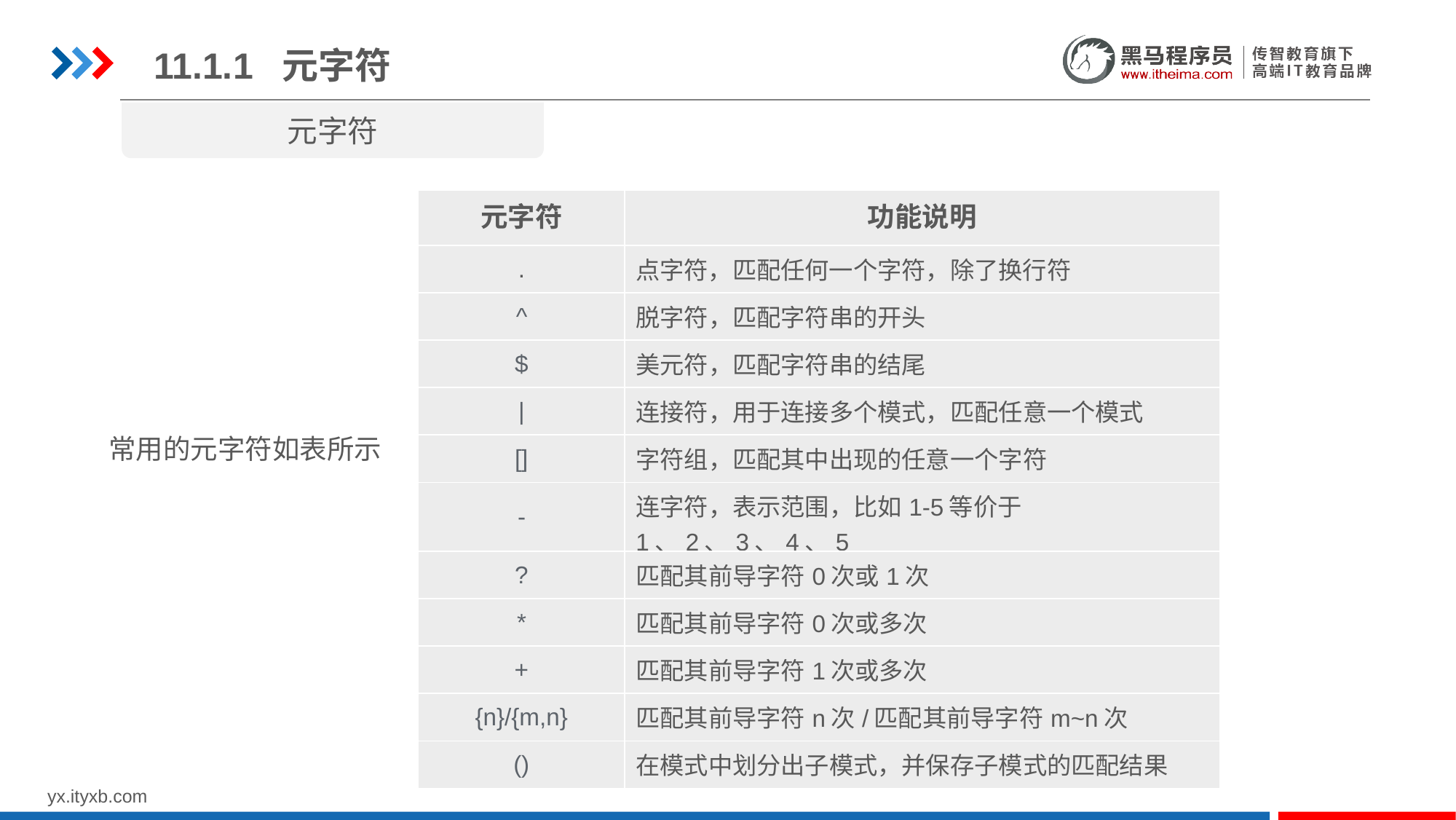

11.1.1  元字符

元字符
| 元字符 | 功能说明 |
| --- | --- |
| . | 点字符，匹配任何一个字符，除了换行符 |
| ^ | 脱字符，匹配字符串的开头 |
| $ | 美元符，匹配字符串的结尾 |
| | | 连接符，用于连接多个模式，匹配任意一个模式 |
| [] | 字符组，匹配其中出现的任意一个字符 |
| - | 连字符，表示范围，比如1-5等价于1、2、3、4、5 |
| ? | 匹配其前导字符0次或1次 |
| \* | 匹配其前导字符0次或多次 |
| + | 匹配其前导字符1次或多次 |
| {n}/{m,n} | 匹配其前导字符n次/匹配其前导字符m~n次 |
| () | 在模式中划分出子模式，并保存子模式的匹配结果 |
常用的元字符如表所示